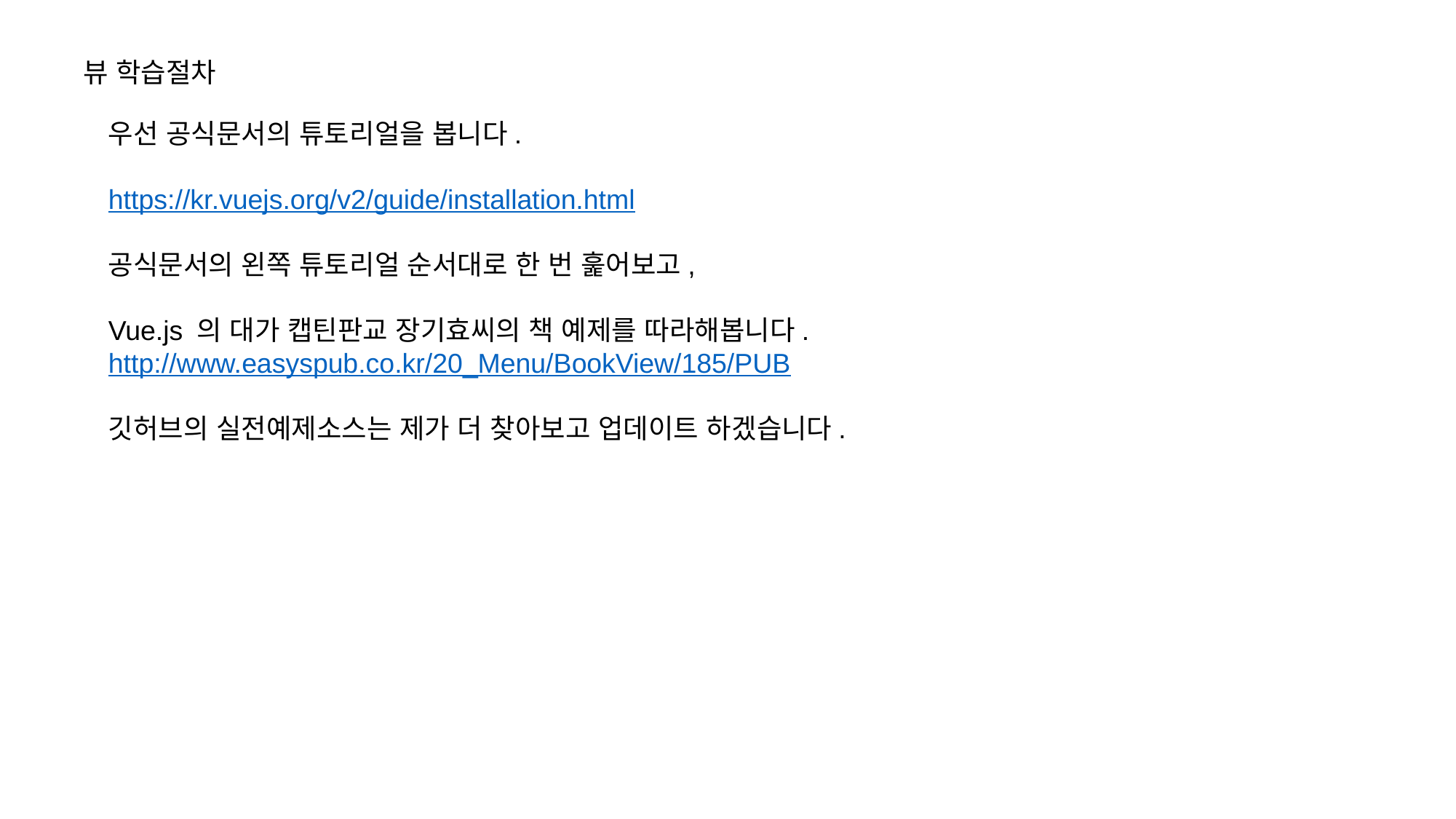

뷰 학습절차
우선 공식문서의 튜토리얼을 봅니다.

https://kr.vuejs.org/v2/guide/installation.html

공식문서의 왼쪽 튜토리얼 순서대로 한 번 훑어보고,

Vue.js 의 대가 캡틴판교 장기효씨의 책 예제를 따라해봅니다.
http://www.easyspub.co.kr/20_Menu/BookView/185/PUB

깃허브의 실전예제소스는 제가 더 찾아보고 업데이트 하겠습니다.